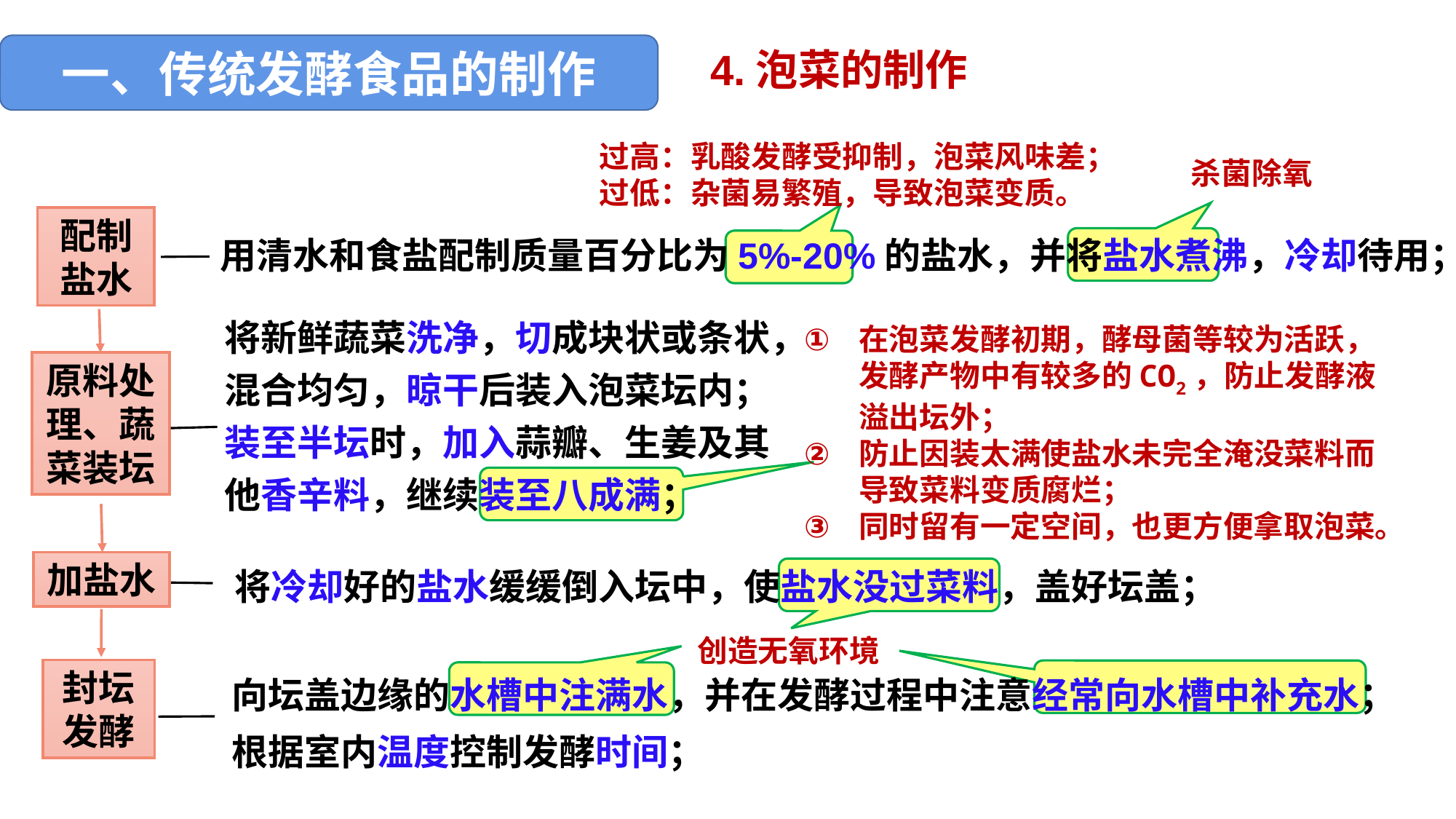

一、传统发酵食品的制作
4.泡菜的制作
过高：乳酸发酵受抑制，泡菜风味差；
过低：杂菌易繁殖，导致泡菜变质。
杀菌除氧
配制盐水
原料处理、蔬菜装坛
加盐水
封坛发酵
用清水和食盐配制质量百分比为5%-20%的盐水，并将盐水煮沸，冷却待用；

将新鲜蔬菜洗净，切成块状或条状，混合均匀，晾干后装入泡菜坛内；装至半坛时，加入蒜瓣、生姜及其他香辛料，继续装至八成满；
在泡菜发酵初期，酵母菌等较为活跃，发酵产物中有较多的CO2，防止发酵液溢出坛外；
防止因装太满使盐水未完全淹没菜料而导致菜料变质腐烂；
同时留有一定空间，也更方便拿取泡菜。

将冷却好的盐水缓缓倒入坛中，使盐水没过菜料，盖好坛盖；
创造无氧环境
向坛盖边缘的水槽中注满水，并在发酵过程中注意经常向水槽中补充水；
根据室内温度控制发酵时间；